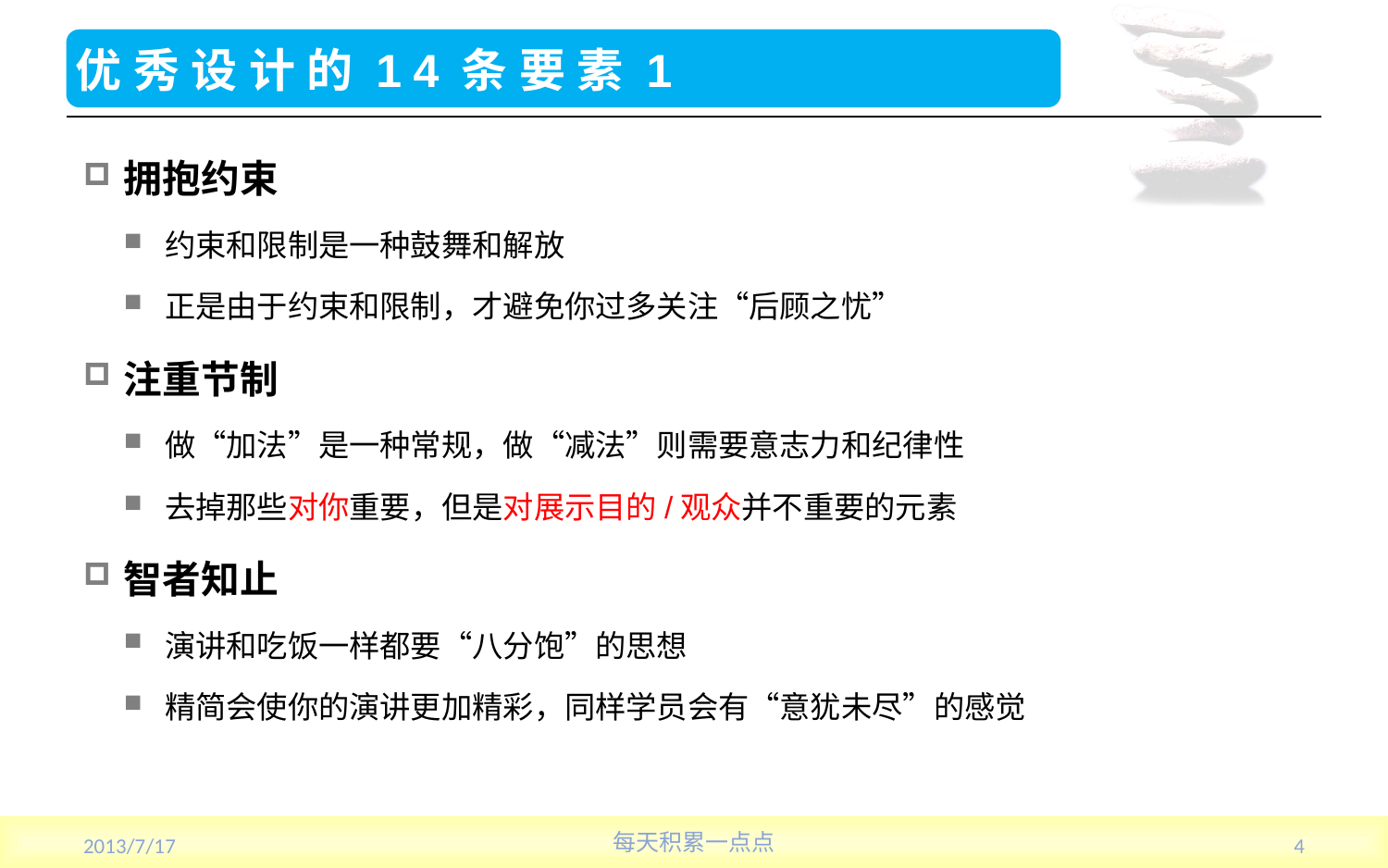

# 优秀设计的14条要素1
拥抱约束
约束和限制是一种鼓舞和解放
正是由于约束和限制，才避免你过多关注“后顾之忧”
注重节制
做“加法”是一种常规，做“减法”则需要意志力和纪律性
去掉那些对你重要，但是对展示目的/观众并不重要的元素
智者知止
演讲和吃饭一样都要“八分饱”的思想
精简会使你的演讲更加精彩，同样学员会有“意犹未尽”的感觉
2013/7/17
每天积累一点点
4